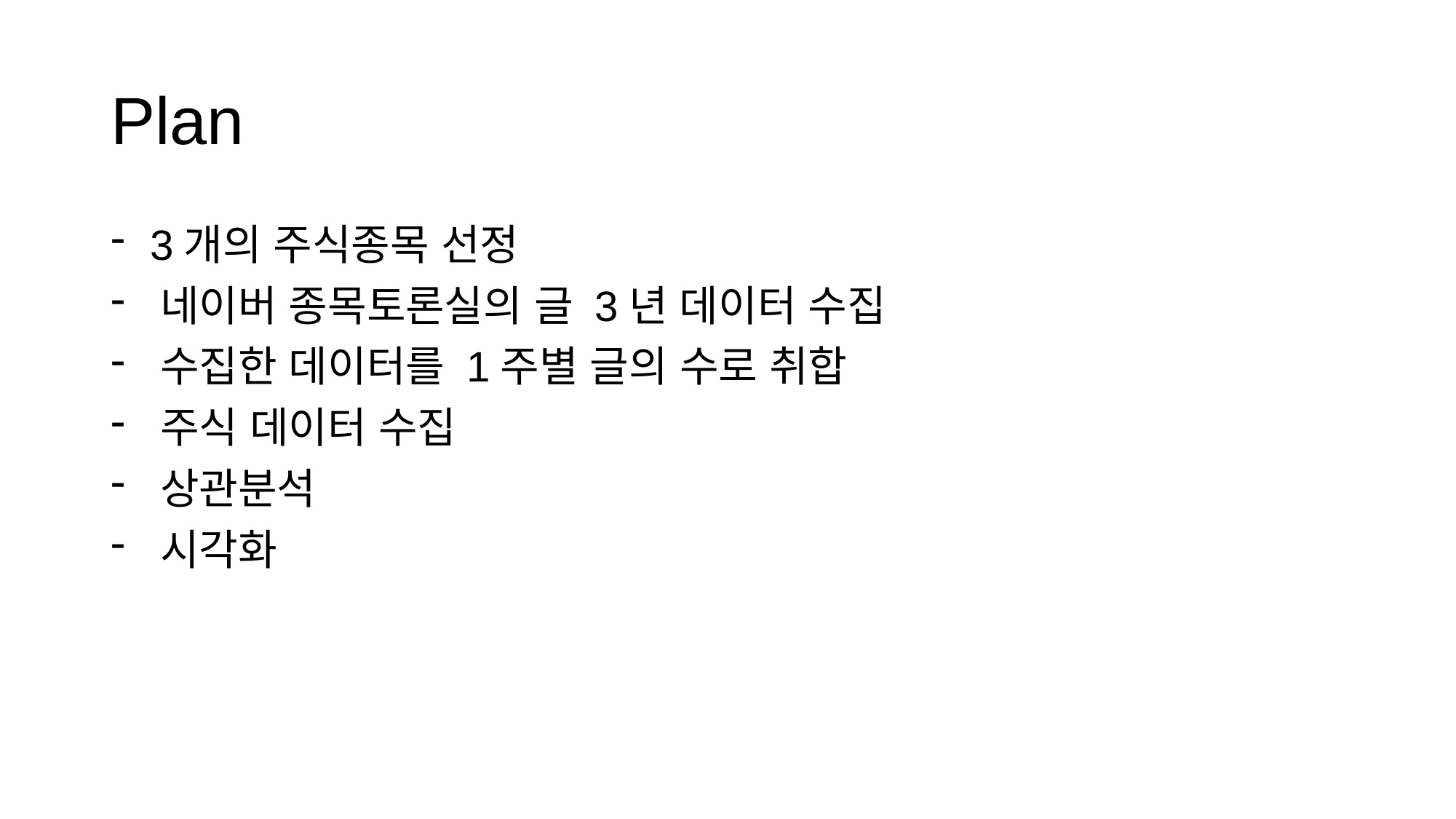

# Plan
 3개의 주식종목 선정
 네이버 종목토론실의 글 3년 데이터 수집
 수집한 데이터를 1주별 글의 수로 취합
 주식 데이터 수집
 상관분석
 시각화